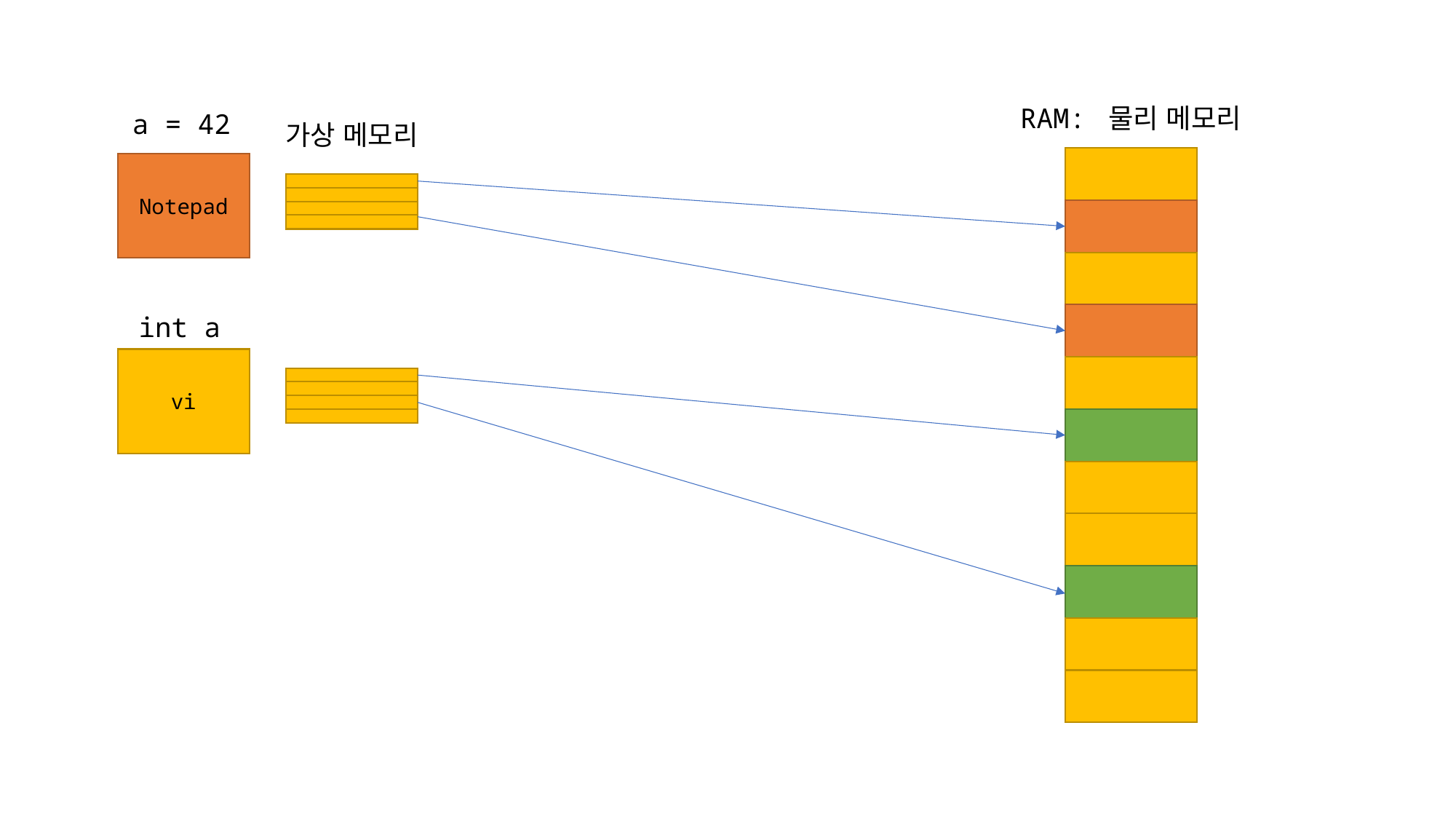

RAM: 물리 메모리
Notepad
a = 42
가상 메모리

Notepad

int a

vi